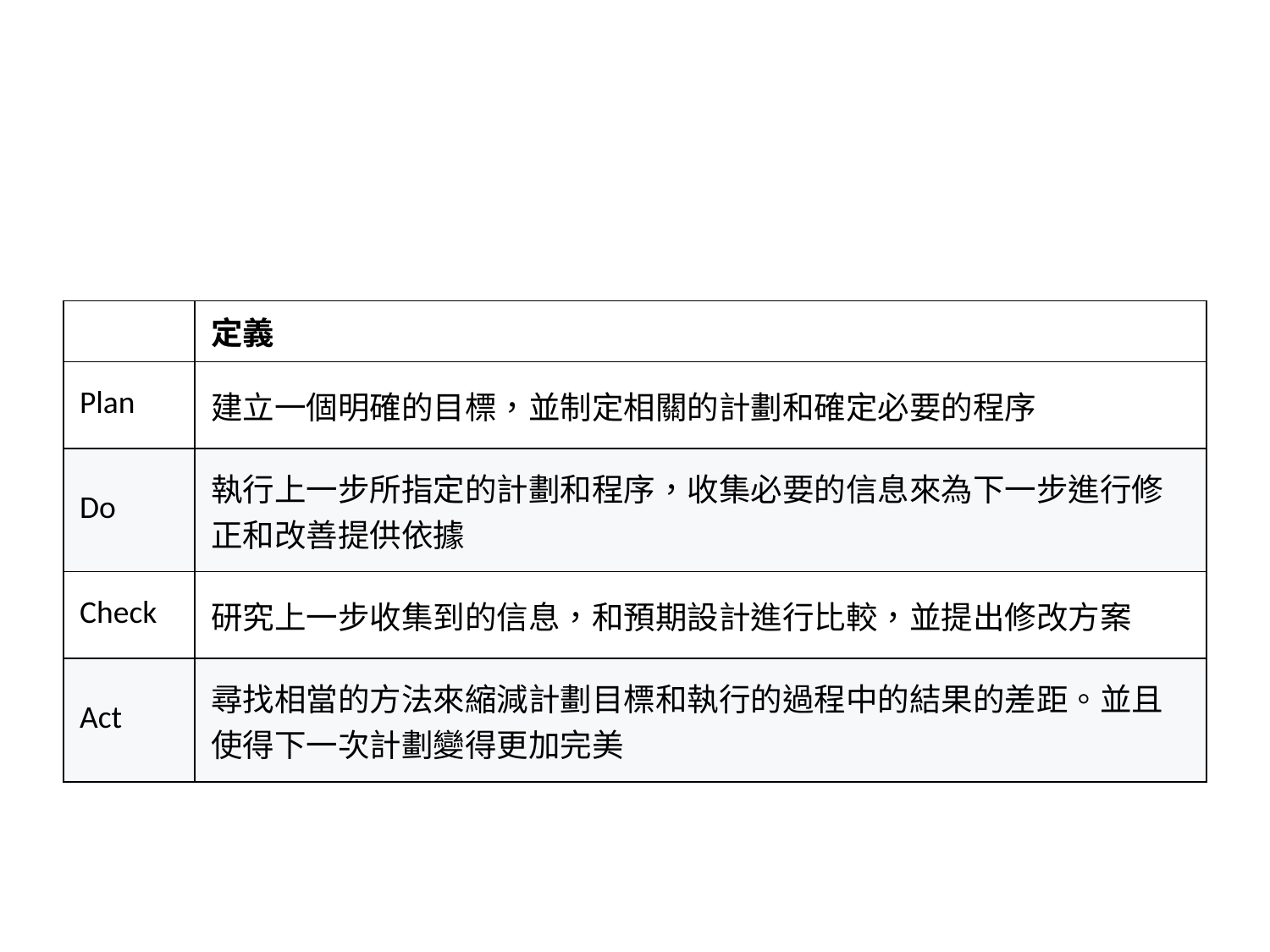

#
|  | 定義 |
| --- | --- |
| Plan | 建立一個明確的目標，並制定相關的計劃和確定必要的程序 |
| Do | 執行上一步所指定的計劃和程序，收集必要的信息來為下一步進行修正和改善提供依據 |
| Check | 研究上一步收集到的信息，和預期設計進行比較，並提出修改方案 |
| Act | 尋找相當的方法來縮減計劃目標和執行的過程中的結果的差距。並且使得下一次計劃變得更加完美 |